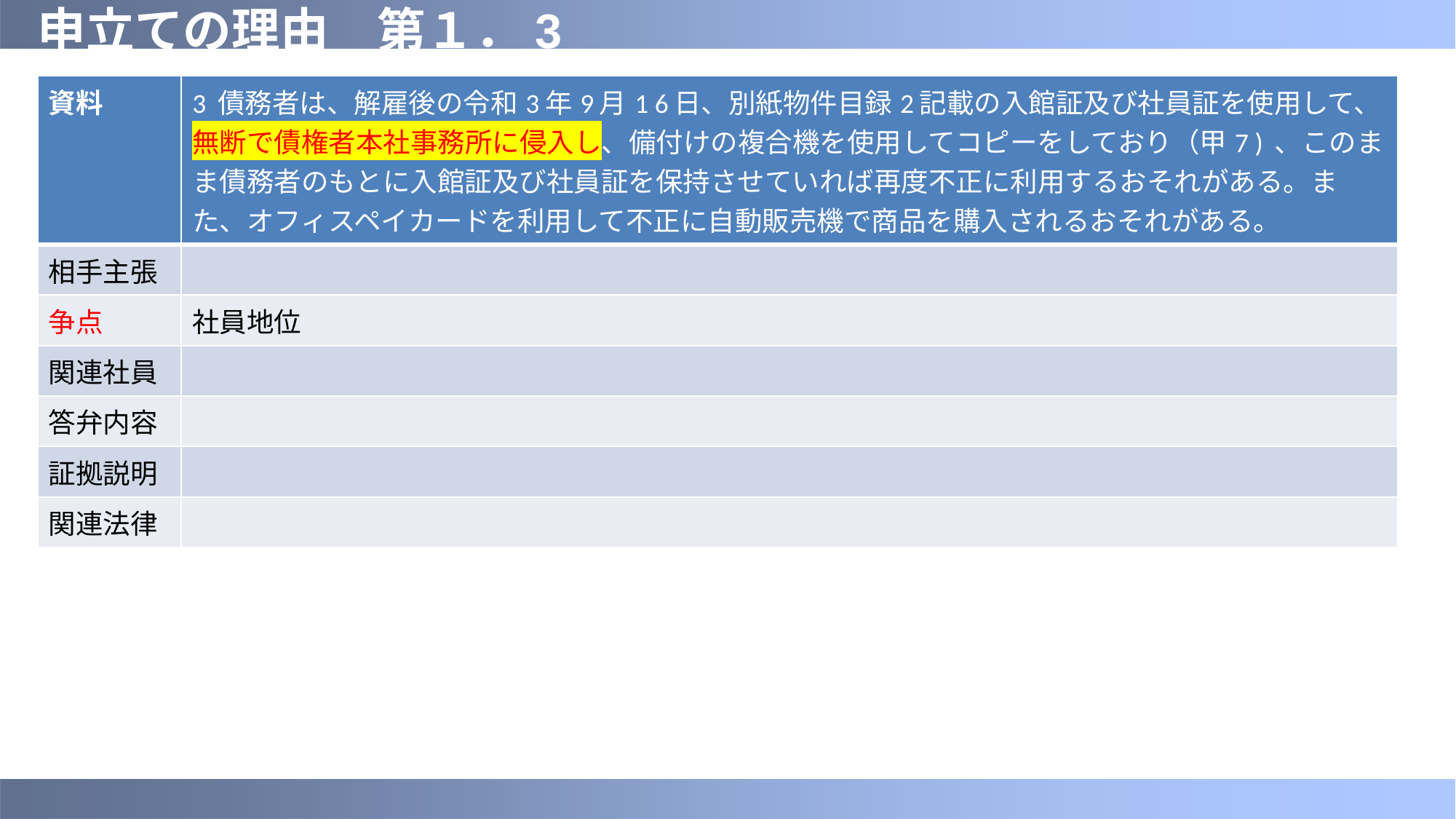

# 申立ての理由　第１．3
| 資料 | 3 債務者は、解雇後の令和3年9月1 6日、別紙物件目録2記載の入館証及び社員証を使用して、無断で債権者本社事務所に侵入し、備付けの複合機を使用してコピーをしており（甲7 ) 、このまま債務者のもとに入館証及び社員証を保持させていれば再度不正に利用するおそれがある。また、オフィスペイカードを利用して不正に自動販売機で商品を購入されるおそれがある。 |
| --- | --- |
| 相手主張 |  |
| 争点 | 社員地位 |
| 関連社員 |  |
| 答弁内容 |  |
| 証拠説明 |  |
| 関連法律 |  |